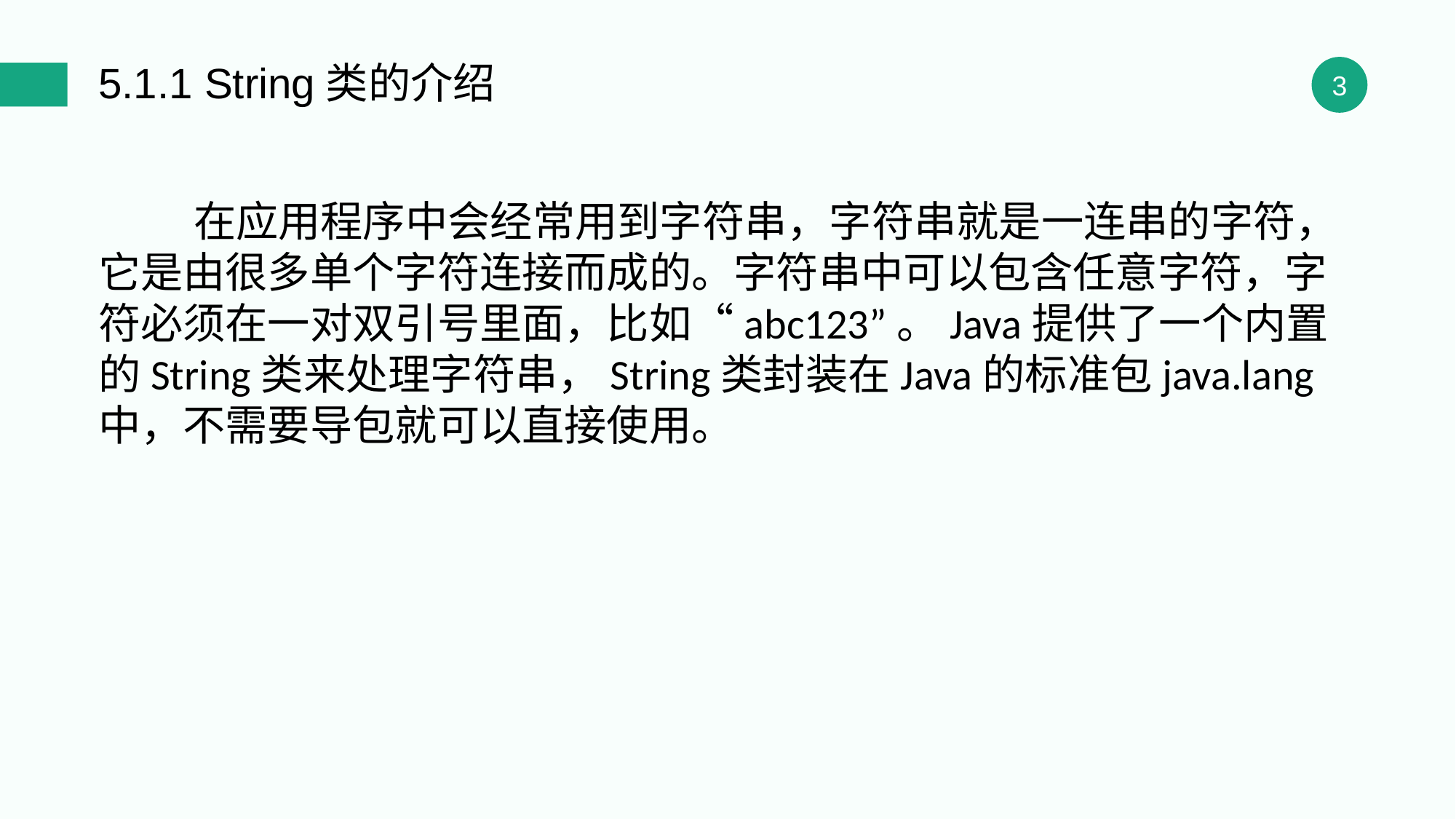

5.1.1 String类的介绍
         在应用程序中会经常用到字符串，字符串就是一连串的字符，它是由很多单个字符连接而成的。字符串中可以包含任意字符，字符必须在一对双引号里面，比如“abc123”。Java提供了一个内置的String类来处理字符串，String类封装在Java的标准包java.lang中，不需要导包就可以直接使用。